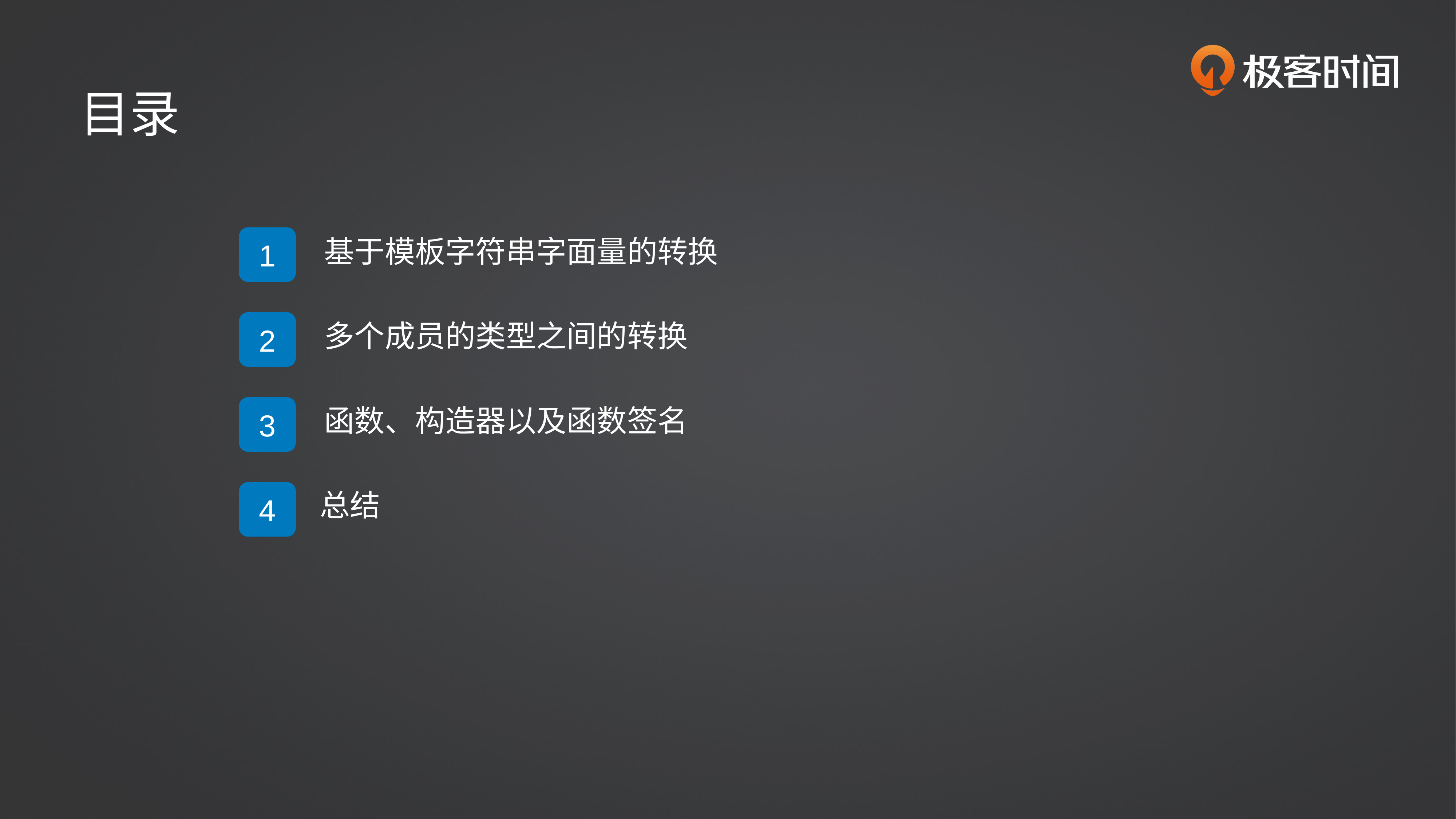

目录

1
基于模板字符串字面量的转换

2
多个成员的类型之间的转换

3
函数、构造器以及函数签名

4
总结